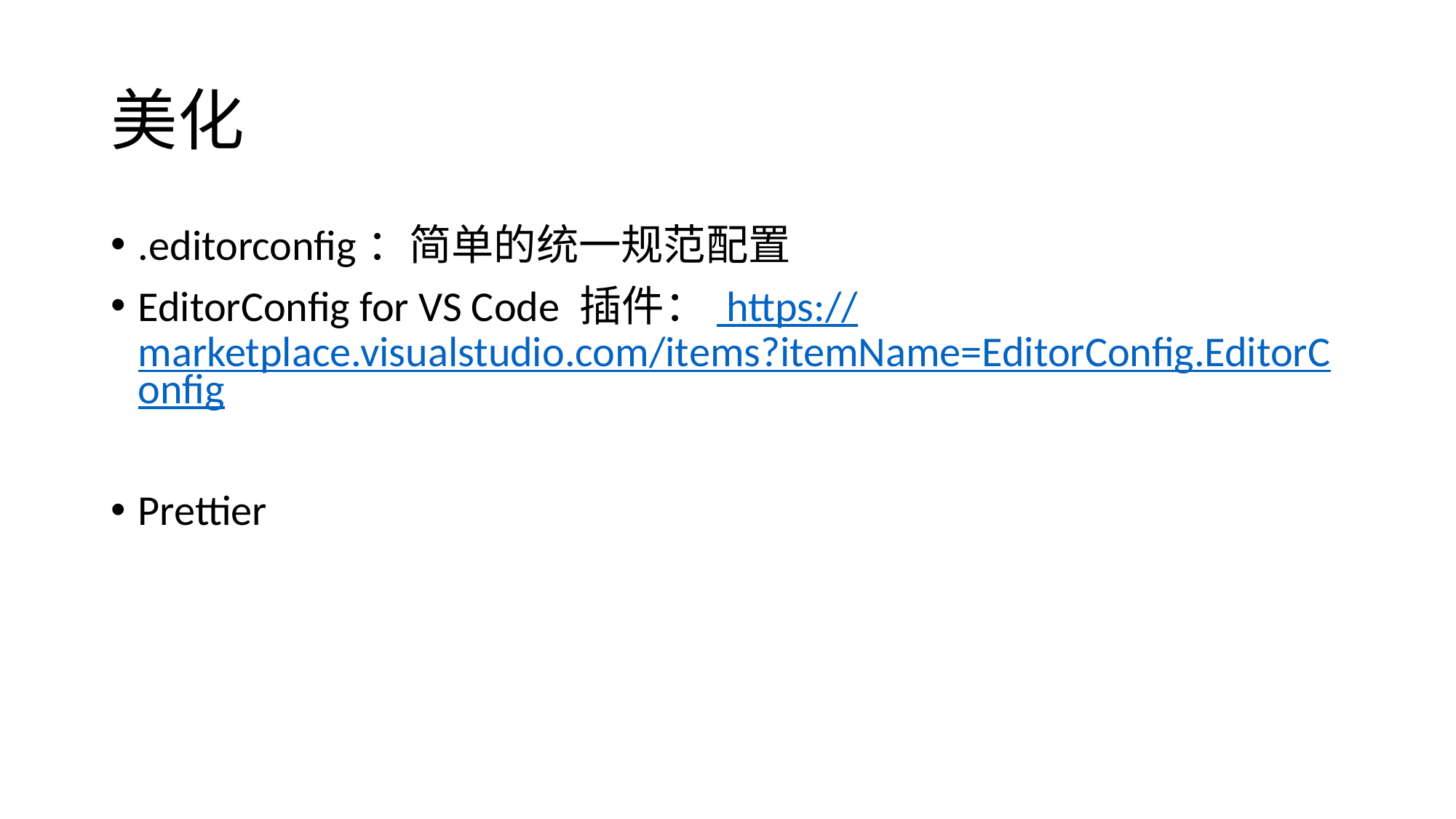

# 美化
.editorconfig：简单的统一规范配置
EditorConfig for VS Code 插件： https://marketplace.visualstudio.com/items?itemName=EditorConfig.EditorConfig

Prettier